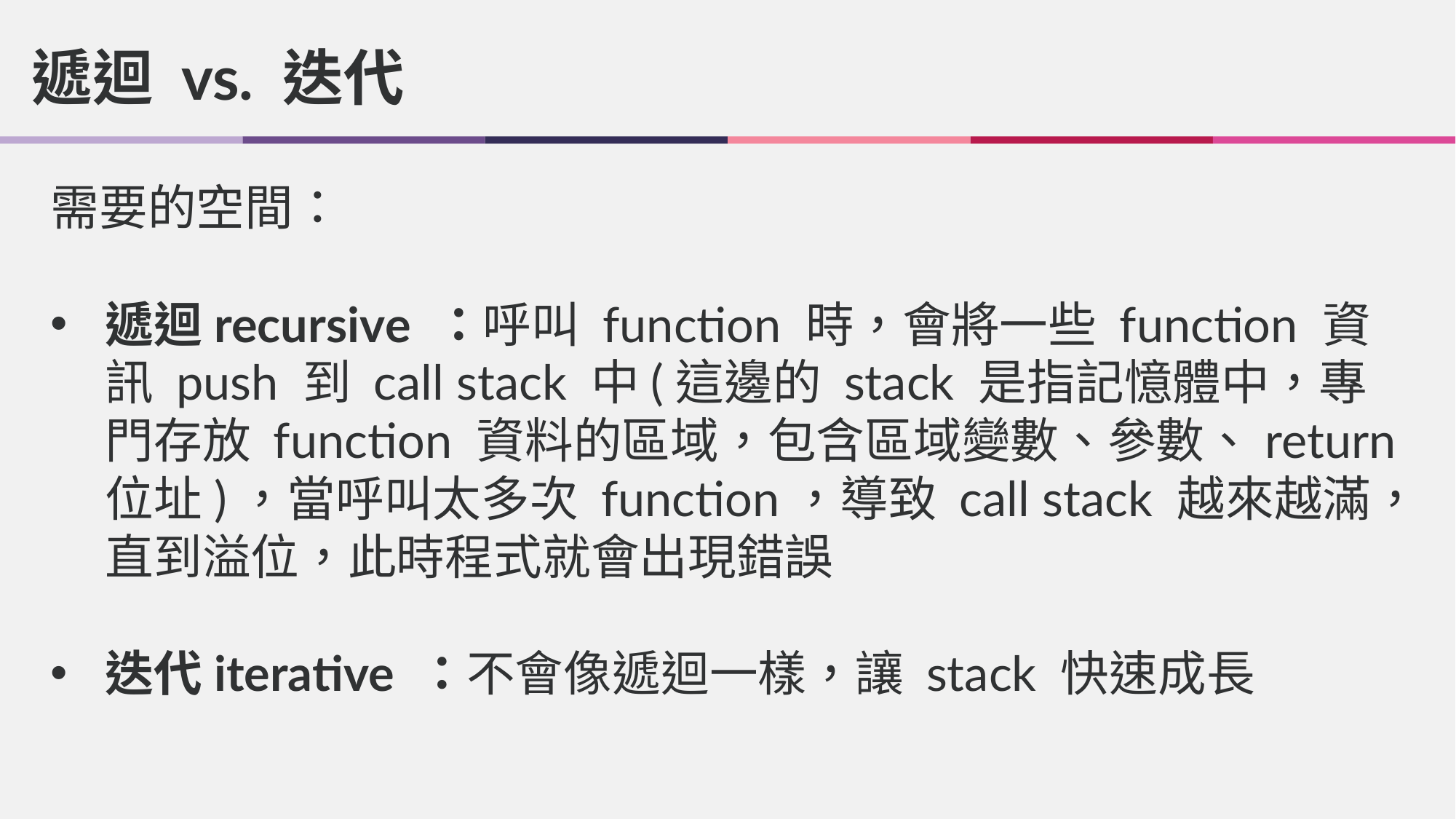

遞迴 vs. 迭代
需要的空間：

遞迴recursive ：呼叫 function 時，會將一些 function 資訊 push 到 call stack 中(這邊的 stack 是指記憶體中，專門存放 function 資料的區域，包含區域變數、參數、return 位址)，當呼叫太多次 function，導致 call stack 越來越滿，直到溢位，此時程式就會出現錯誤

迭代iterative ：不會像遞迴一樣，讓 stack 快速成長